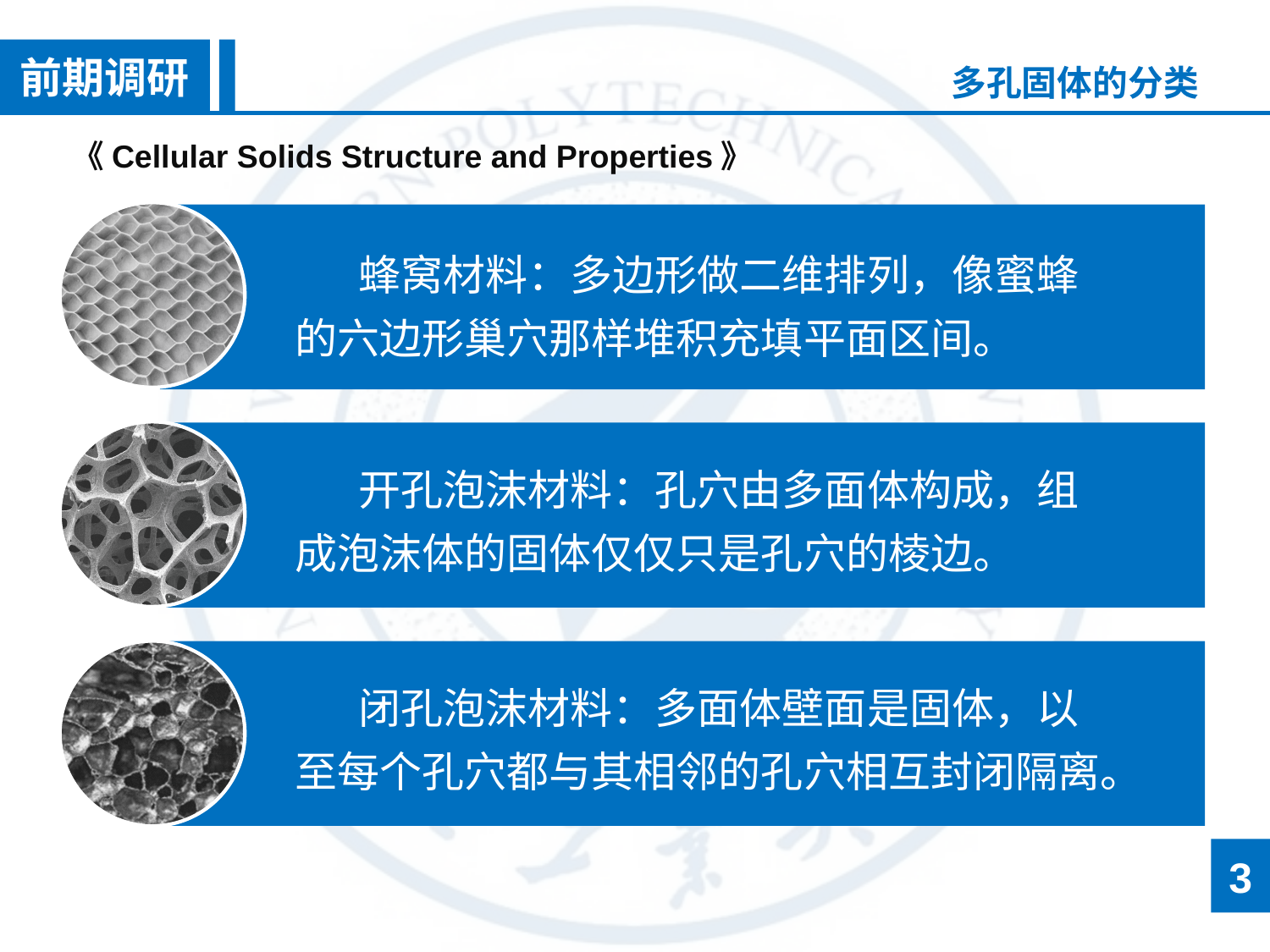

前期调研

多孔固体的分类
《Cellular Solids Structure and Properties》

蜂窝材料：多边形做二维排列，像蜜蜂的六边形巢穴那样堆积充填平面区间。

开孔泡沫材料：孔穴由多面体构成，组成泡沫体的固体仅仅只是孔穴的棱边。

闭孔泡沫材料：多面体壁面是固体，以至每个孔穴都与其相邻的孔穴相互封闭隔离。
3